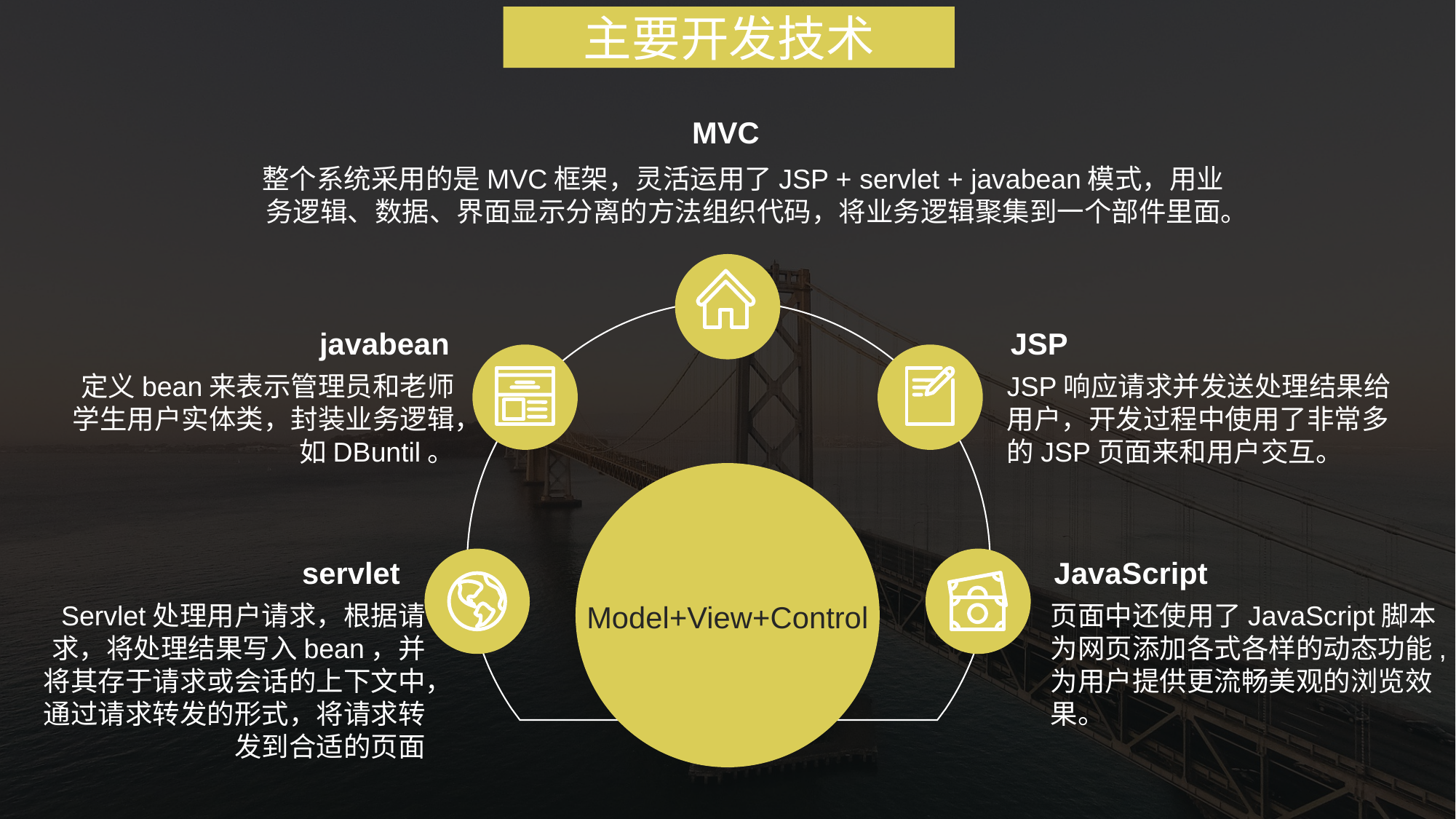

主要开发技术

MVC
整个系统采用的是MVC框架，灵活运用了JSP + servlet + javabean模式，用业务逻辑、数据、界面显示分离的方法组织代码，将业务逻辑聚集到一个部件里面。

javabean
JSP

定义bean来表示管理员和老师学生用户实体类，封装业务逻辑，如DBuntil。
JSP响应请求并发送处理结果给用户，开发过程中使用了非常多的JSP页面来和用户交互。

servlet
JavaScript

Servlet处理用户请求，根据请求，将处理结果写入bean，并将其存于请求或会话的上下文中，通过请求转发的形式，将请求转发到合适的页面
Model+View+Control
页面中还使用了JavaScript脚本为网页添加各式各样的动态功能,为用户提供更流畅美观的浏览效果。